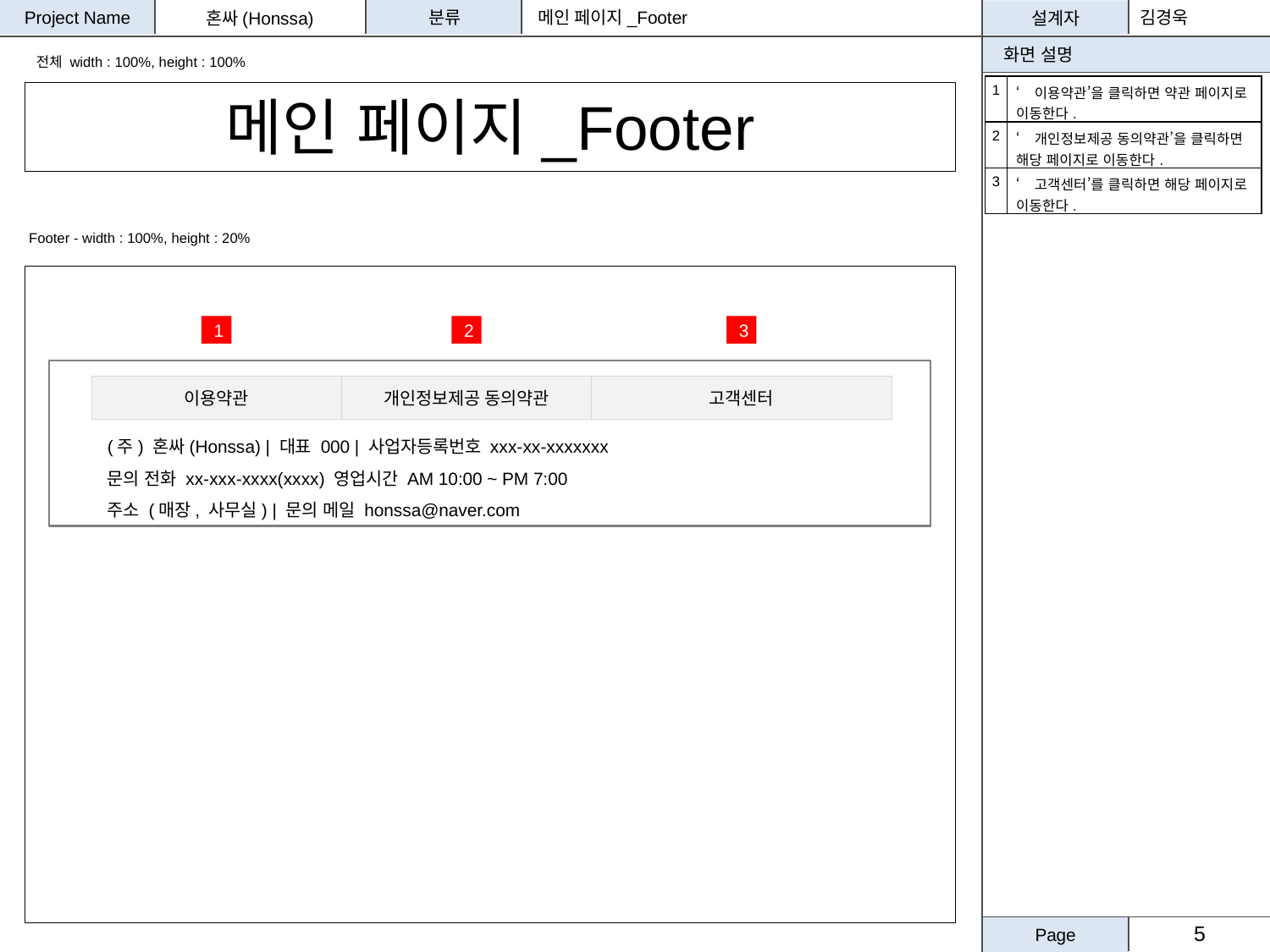

메인 페이지_Footer
김경욱
전체 width : 100%, height : 100%

| 1 | ‘이용약관’을 클릭하면 약관 페이지로 이동한다. |
| --- | --- |
| 2 | ‘개인정보제공 동의약관’을 클릭하면 해당 페이지로 이동한다. |
| 3 | ‘고객센터’를 클릭하면 해당 페이지로 이동한다. |

메인 페이지_Footer
Footer - width : 100%, height : 20%

1
2
3

개인정보제공 동의약관
이용약관
고객센터
(주) 혼싸(Honssa) | 대표 000 | 사업자등록번호 xxx-xx-xxxxxxx
문의 전화 xx-xxx-xxxx(xxxx) 영업시간 AM 10:00 ~ PM 7:00
주소 (매장, 사무실) | 문의 메일 honssa@naver.com
5